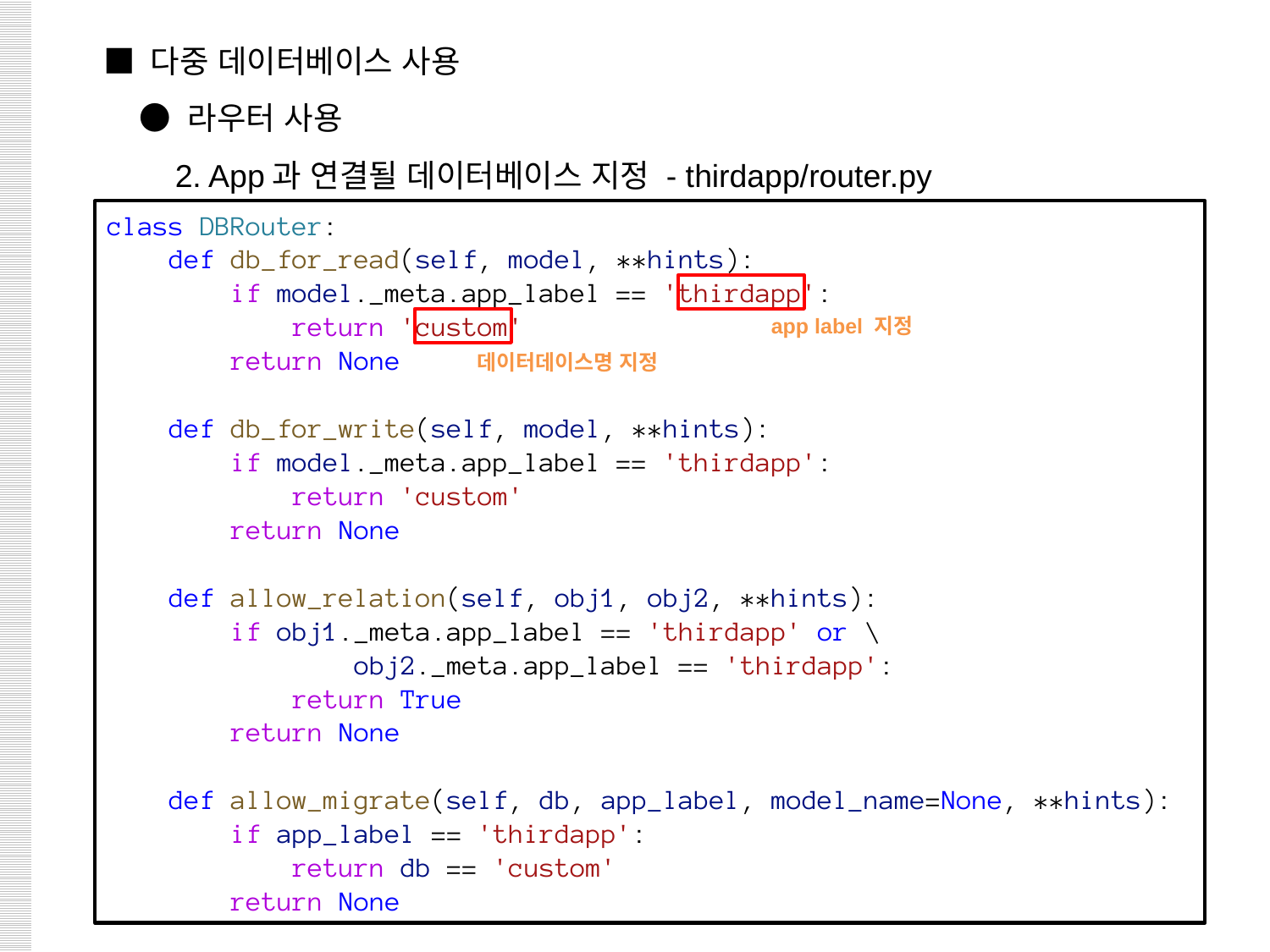

■ 다중 데이터베이스 사용
    ● 라우터 사용
        2. App과 연결될 데이터베이스 지정 - thirdapp/router.py
class DBRouter:
    def db_for_read(self, model, **hints):
        if model._meta.app_label == 'thirdapp':
            return 'custom'
        return None
    def db_for_write(self, model, **hints):
        if model._meta.app_label == 'thirdapp':
            return 'custom'
        return None

    def allow_relation(self, obj1, obj2, **hints):
        if obj1._meta.app_label == 'thirdapp' or \
                obj2._meta.app_label == 'thirdapp':
            return True
        return None

    def allow_migrate(self, db, app_label, model_name=None, **hints):
        if app_label == 'thirdapp':
            return db == 'custom'
        return None

app label 지정

데이터데이스명 지정